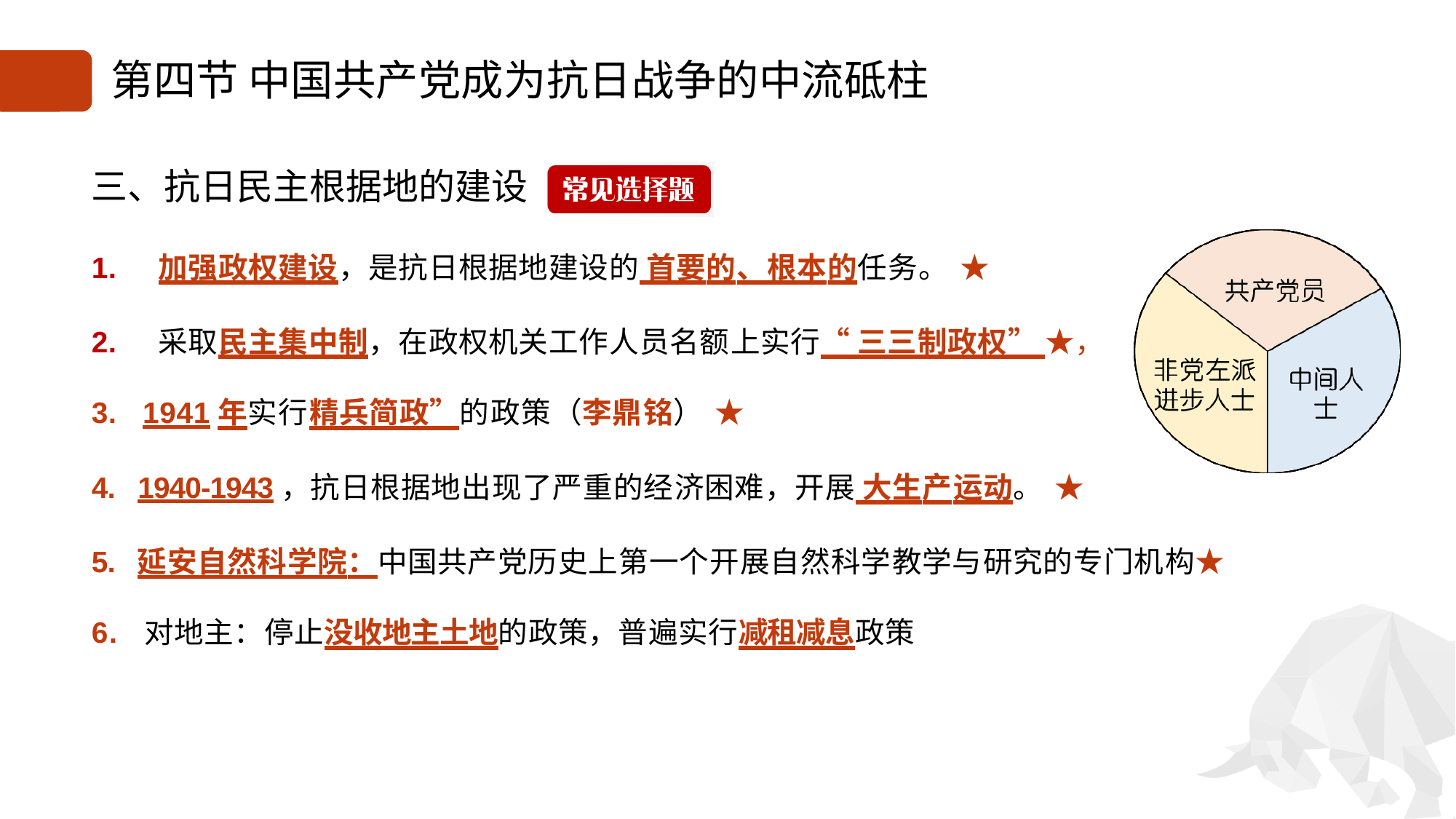

# 第四节 中国共产党成为抗日战争的中流砥柱
三、抗日民主根据地的建设

1.    加强政权建设，是抗日根据地建设的 首要的、根本的任务。 ★

2.    采取民主集中制，在政权机关工作人员名额上实行“ 三三制政权” ★，

3.   1941年实行精兵简政”的政策（李鼎铭） ★

4.   1940-1943，抗日根据地出现了严重的经济困难，开展 大生产运动。 ★

5.  延安自然科学院：中国共产党历史上第一个开展自然科学教学与研究的专门机构★

6.  对地主：停止没收地主土地的政策，普遍实行减租减息政策